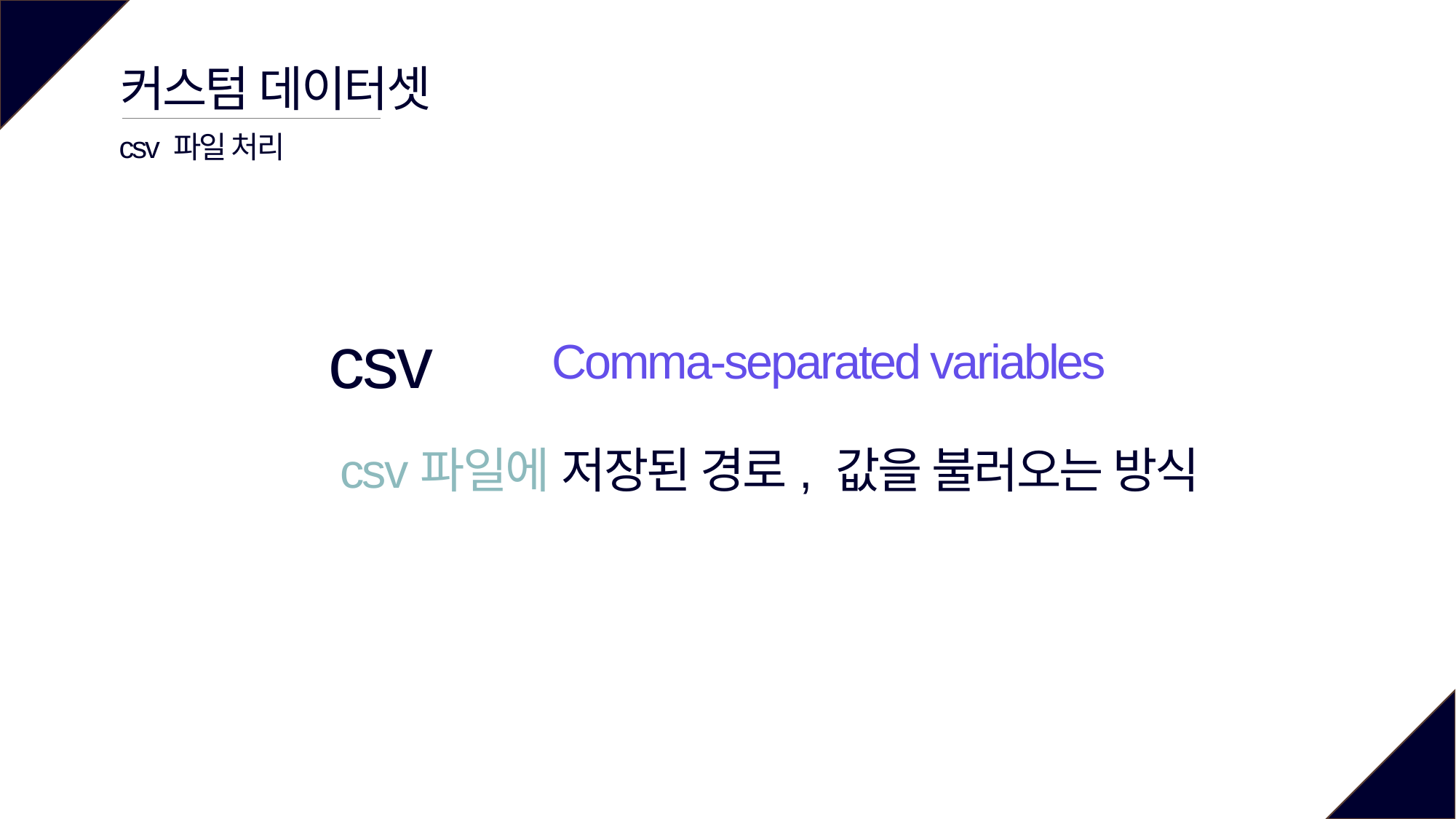

커스텀 데이터셋
csv 파일 처리
csv
Comma-separated variables
csv파일에 저장된 경로, 값을 불러오는 방식